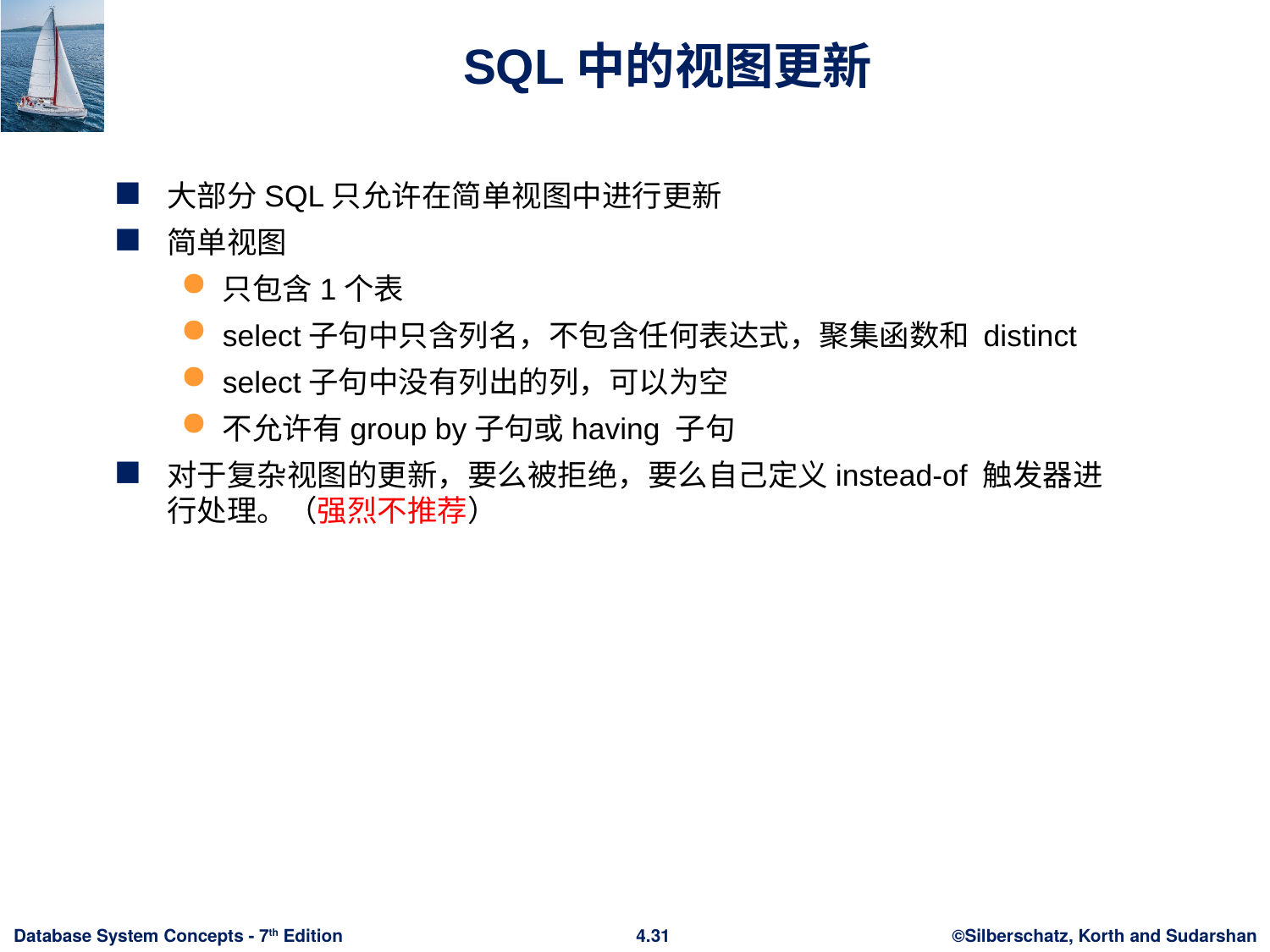

# SQL中的视图更新
大部分SQL只允许在简单视图中进行更新
简单视图
只包含1个表
select子句中只含列名，不包含任何表达式，聚集函数和 distinct
select子句中没有列出的列，可以为空
不允许有group by子句或having 子句
对于复杂视图的更新，要么被拒绝，要么自己定义instead-of 触发器进行处理。（强烈不推荐）